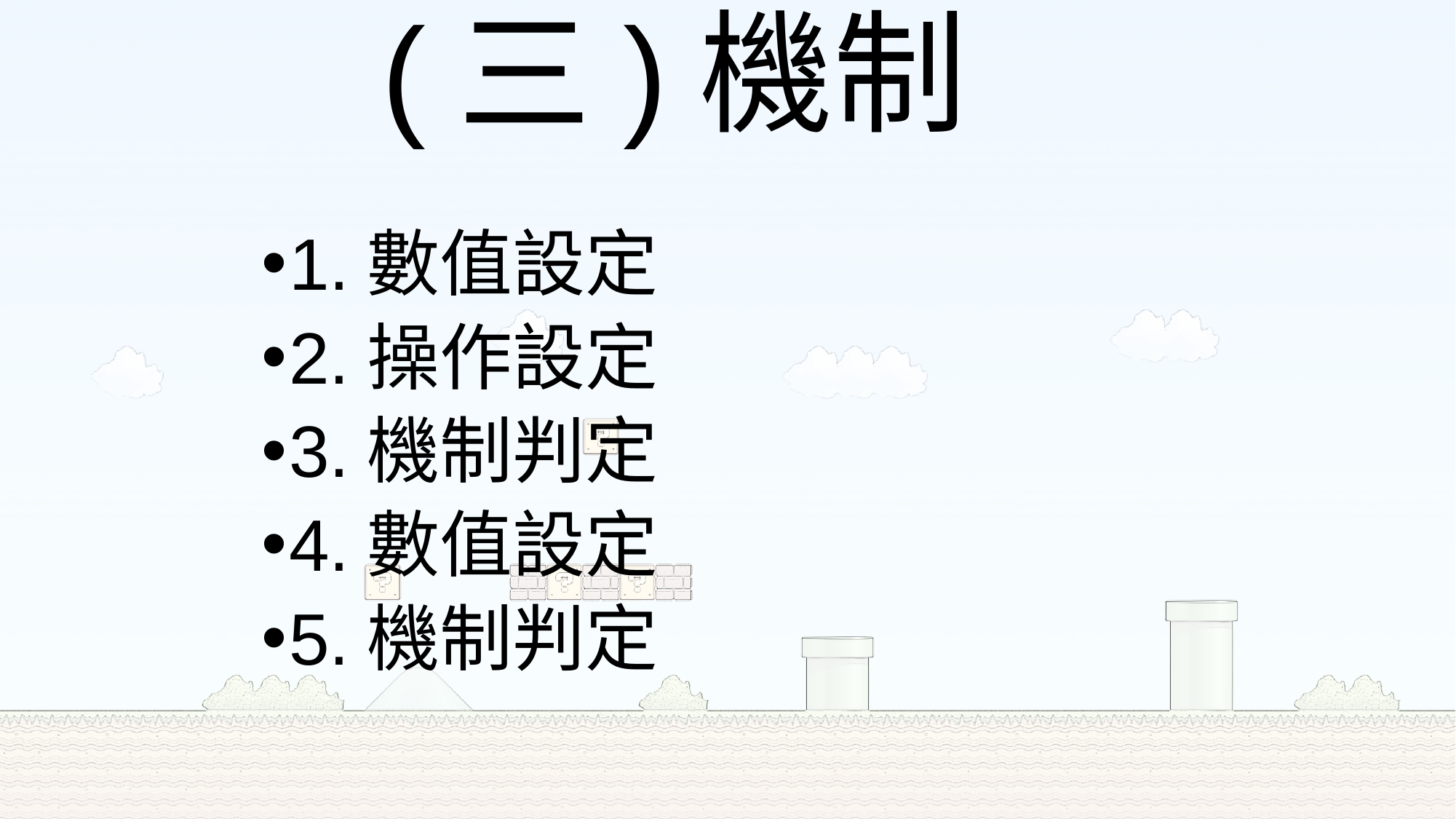

# (三)機制
1.數值設定
2.操作設定
3.機制判定
4.數值設定
5.機制判定